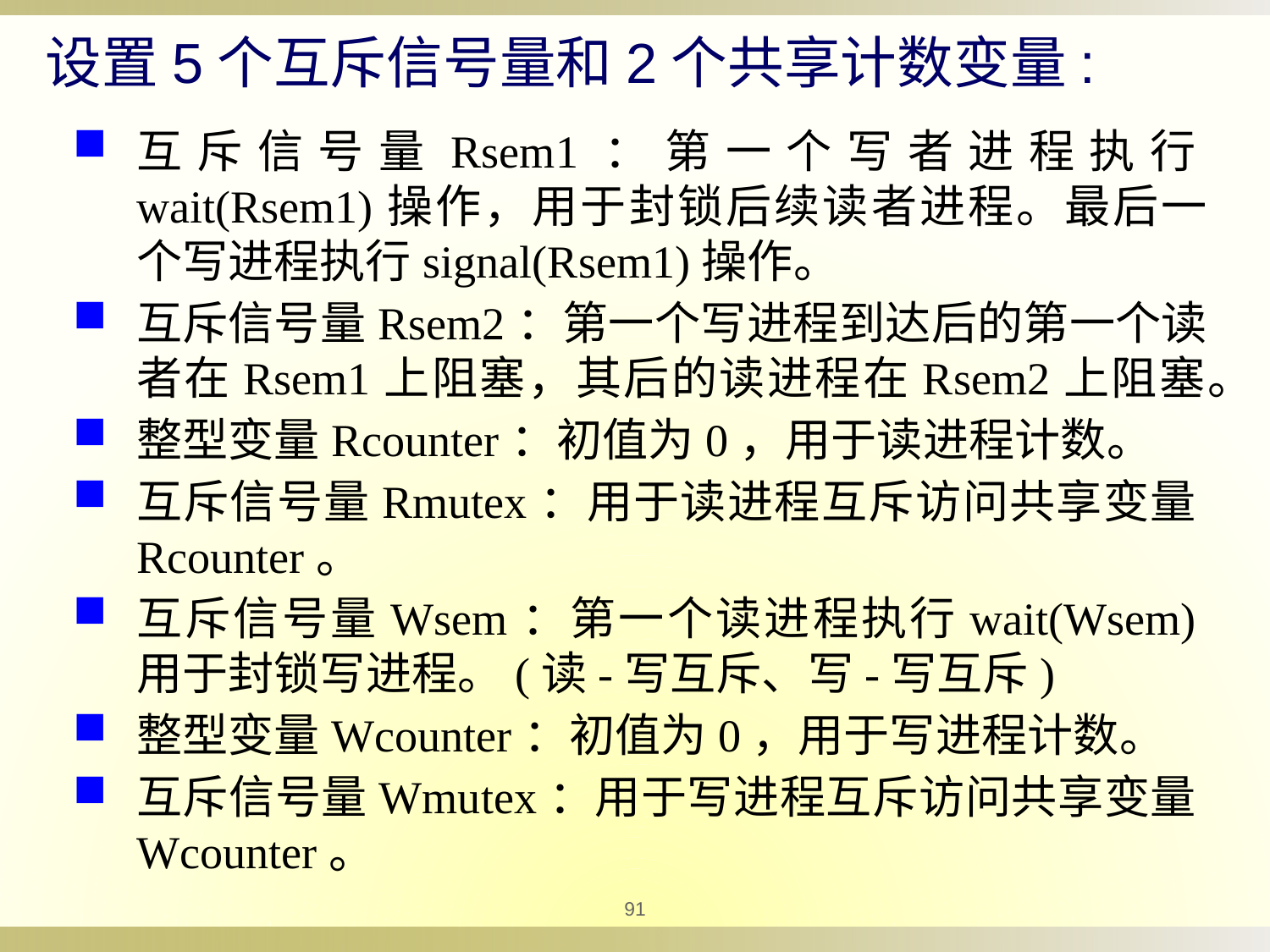

设置5个互斥信号量和2个共享计数变量:
互斥信号量Rsem1：第一个写者进程执行wait(Rsem1)操作，用于封锁后续读者进程。最后一个写进程执行signal(Rsem1)操作。
互斥信号量Rsem2：第一个写进程到达后的第一个读者在Rsem1上阻塞，其后的读进程在Rsem2上阻塞。
整型变量Rcounter：初值为0，用于读进程计数。
互斥信号量Rmutex：用于读进程互斥访问共享变量Rcounter。
互斥信号量Wsem：第一个读进程执行wait(Wsem)用于封锁写进程。(读-写互斥、写-写互斥)
整型变量Wcounter：初值为0，用于写进程计数。
互斥信号量Wmutex：用于写进程互斥访问共享变量Wcounter。
91